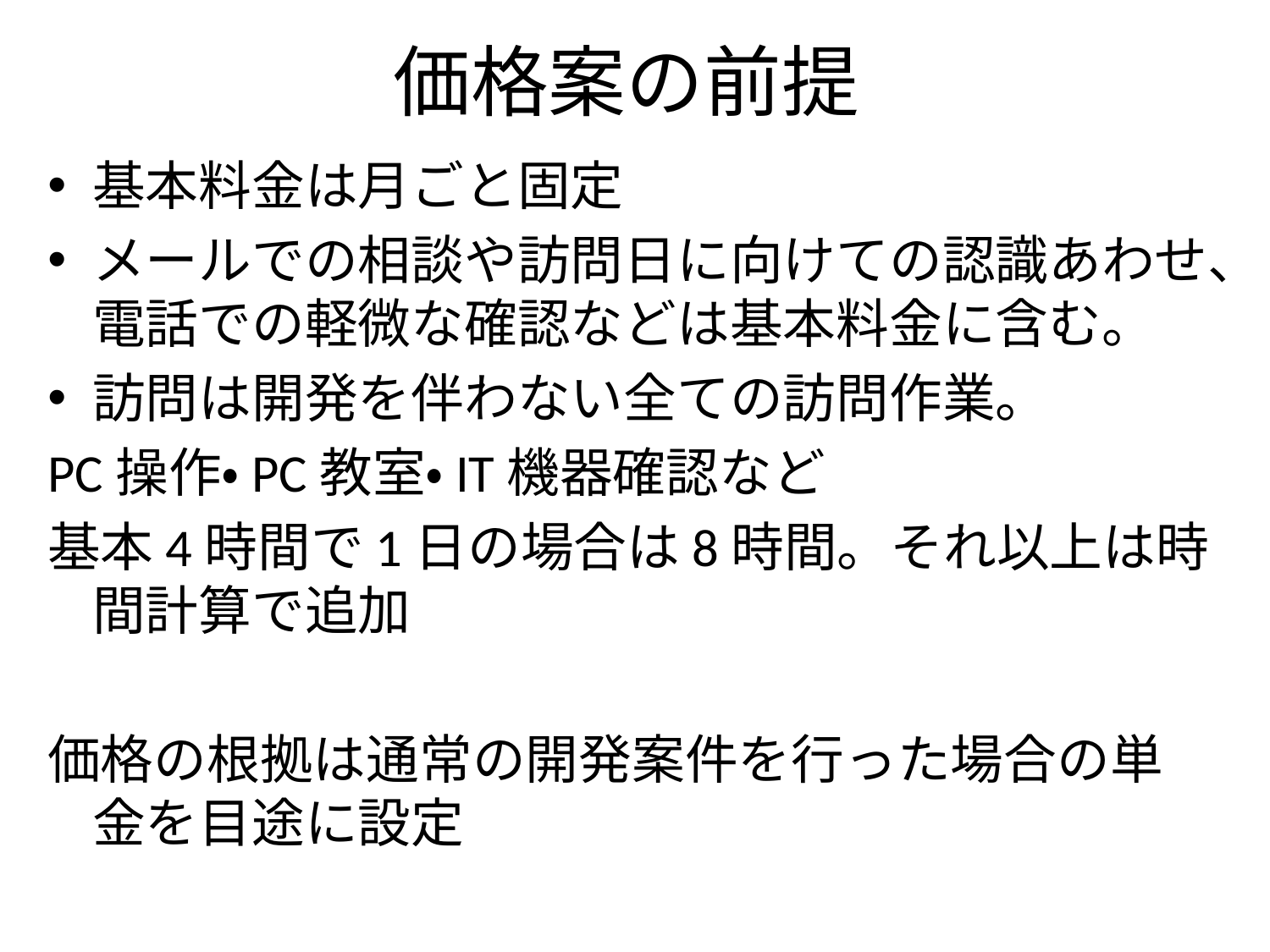

# 価格案の前提
基本料金は月ごと固定
メールでの相談や訪問日に向けての認識あわせ、電話での軽微な確認などは基本料金に含む。
訪問は開発を伴わない全ての訪問作業。
PC操作・PC教室・IT機器確認など
基本4時間で1日の場合は8時間。それ以上は時間計算で追加

価格の根拠は通常の開発案件を行った場合の単金を目途に設定